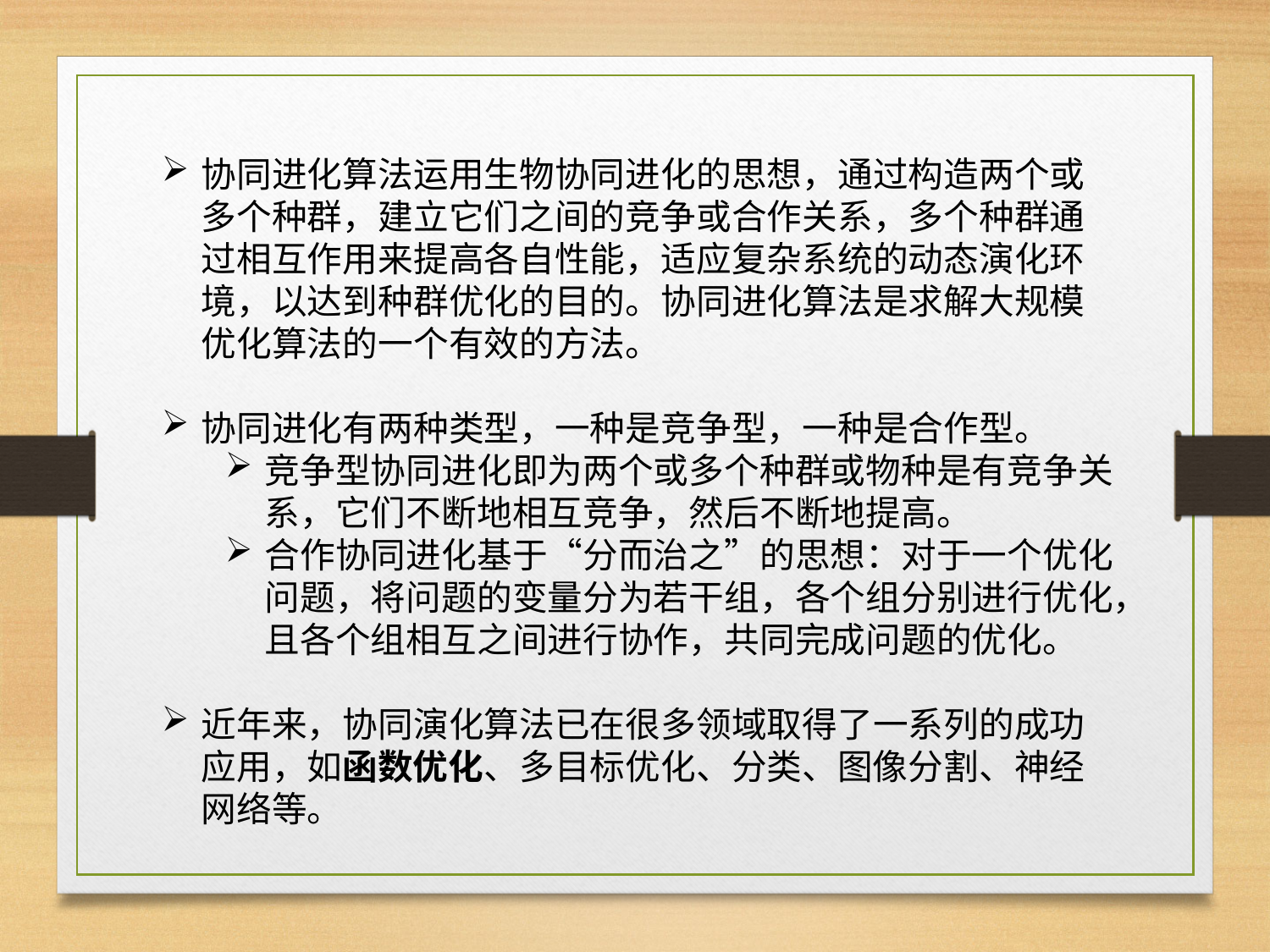

协同进化算法运用生物协同进化的思想，通过构造两个或多个种群，建立它们之间的竞争或合作关系，多个种群通过相互作用来提高各自性能，适应复杂系统的动态演化环境，以达到种群优化的目的。协同进化算法是求解大规模优化算法的一个有效的方法。

协同进化有两种类型，一种是竞争型，一种是合作型。
竞争型协同进化即为两个或多个种群或物种是有竞争关系，它们不断地相互竞争，然后不断地提高。
合作协同进化基于“分而治之”的思想：对于一个优化问题，将问题的变量分为若干组，各个组分别进行优化，且各个组相互之间进行协作，共同完成问题的优化。

近年来，协同演化算法已在很多领域取得了一系列的成功应用，如函数优化、多目标优化、分类、图像分割、神经网络等。